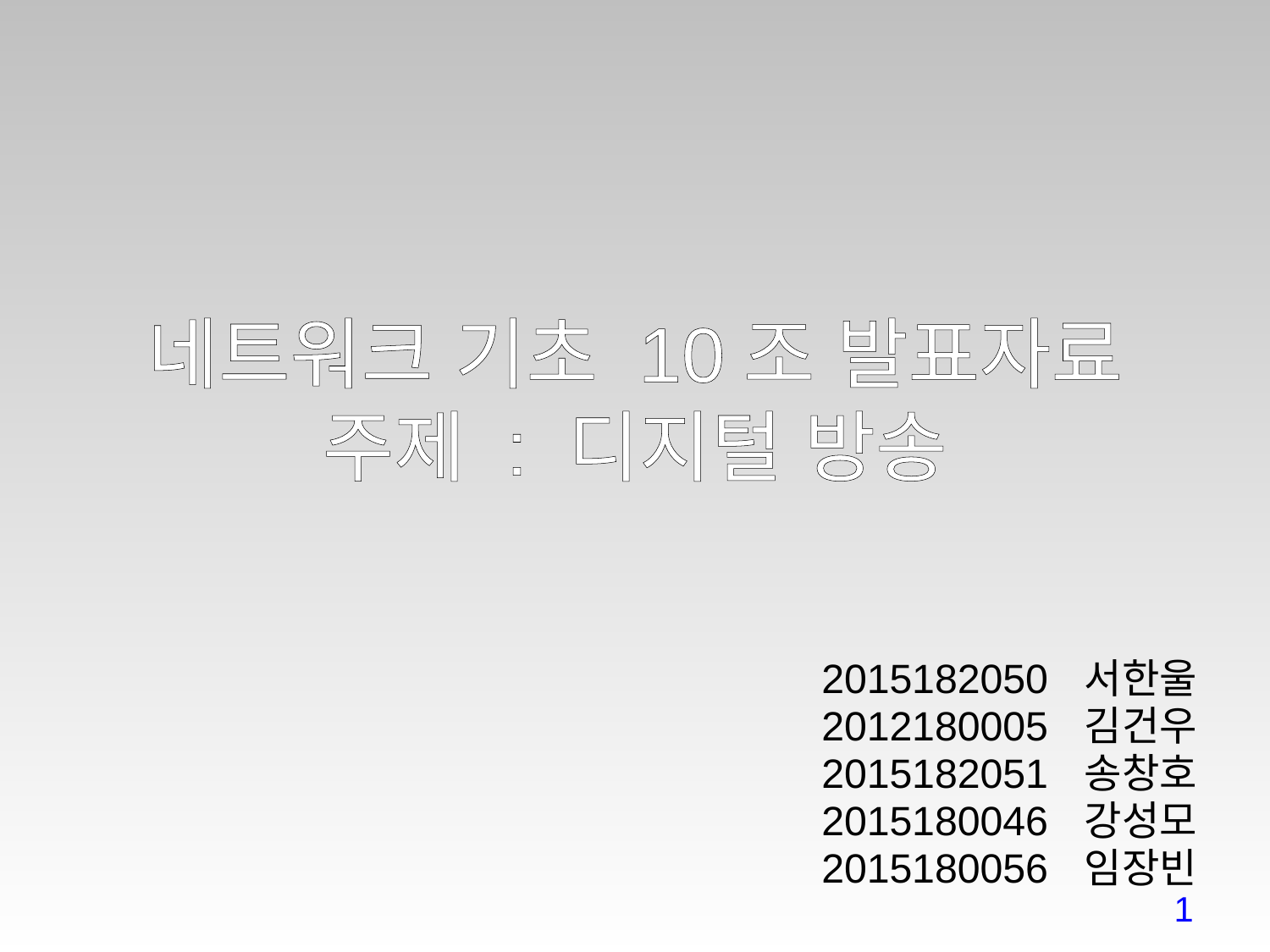

# 네트워크 기초 10조 발표자료
주제 : 디지털 방송
2015182050	서한울
2012180005	김건우
2015182051	송창호
2015180046	강성모
2015180056	임장빈

1